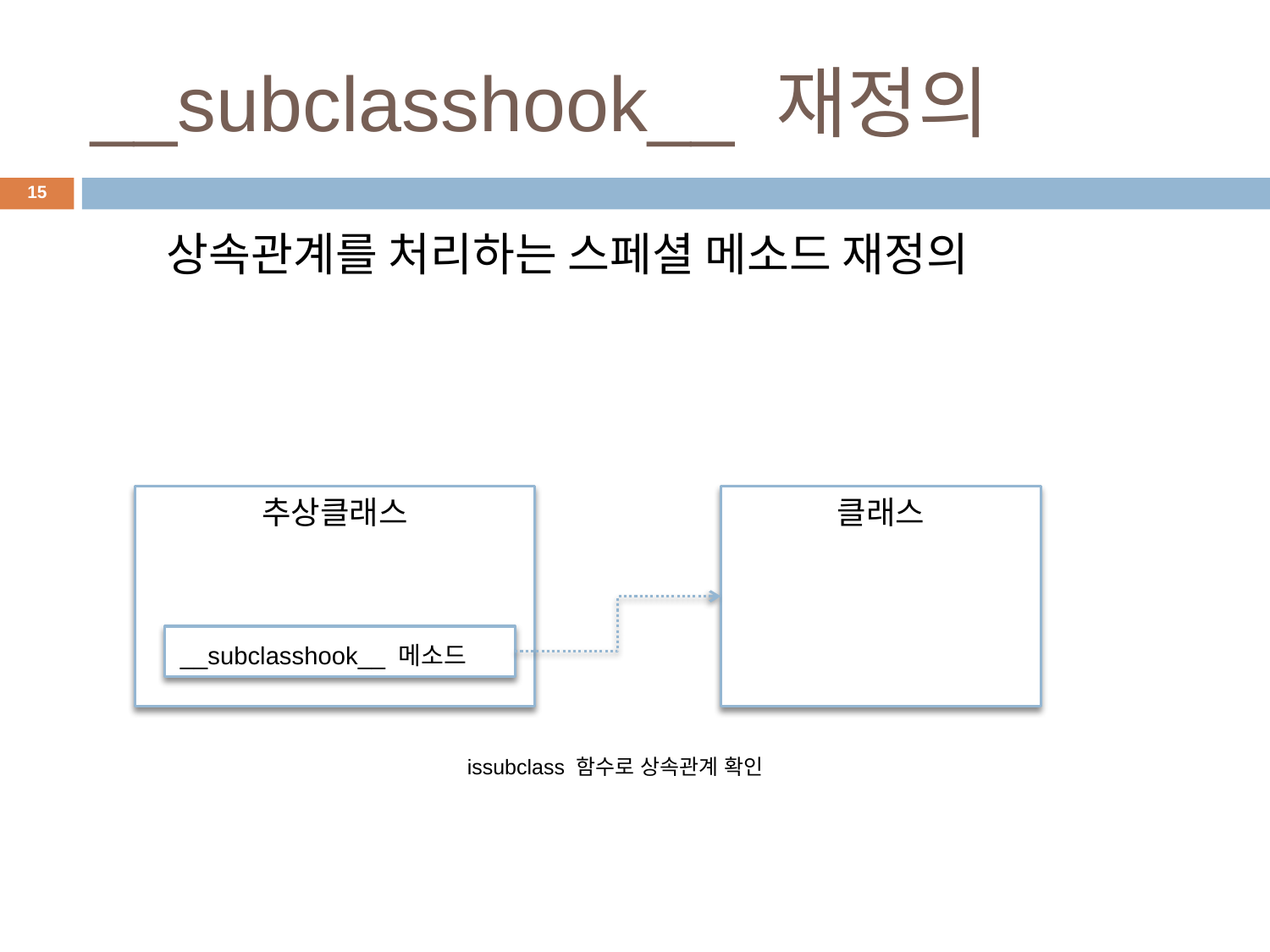

# __subclasshook__ 재정의
15
  상속관계를 처리하는 스페셜 메소드 재정의
추상클래스
클래스
 __subclasshook__ 메소드
 issubclass 함수로 상속관계 확인